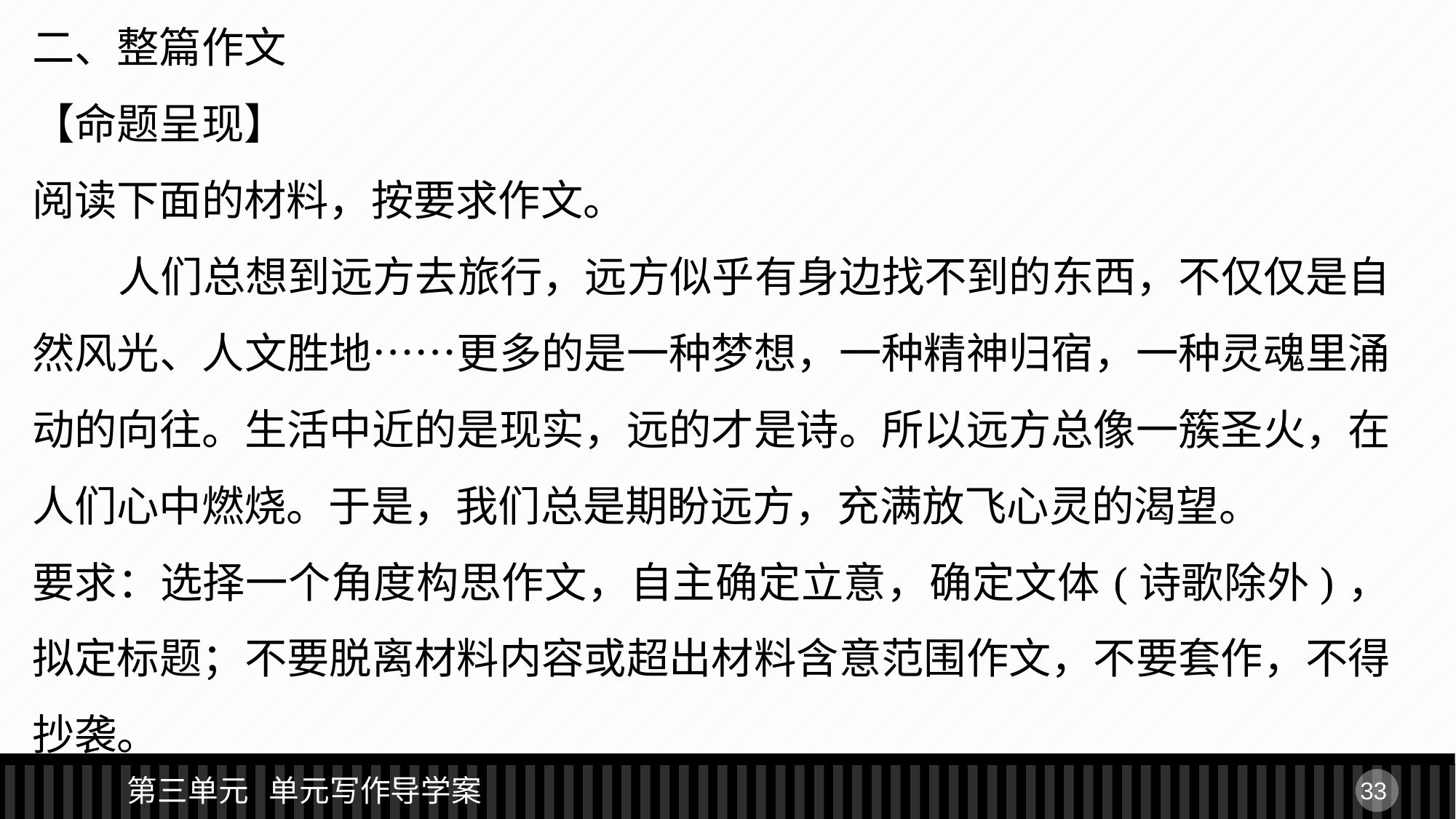

二、整篇作文
【命题呈现】
阅读下面的材料，按要求作文。
        人们总想到远方去旅行，远方似乎有身边找不到的东西，不仅仅是自然风光、人文胜地……更多的是一种梦想，一种精神归宿，一种灵魂里涌动的向往。生活中近的是现实，远的才是诗。所以远方总像一簇圣火，在人们心中燃烧。于是，我们总是期盼远方，充满放飞心灵的渴望。
要求：选择一个角度构思作文，自主确定立意，确定文体(诗歌除外)，拟定标题；不要脱离材料内容或超出材料含意范围作文，不要套作，不得抄袭。